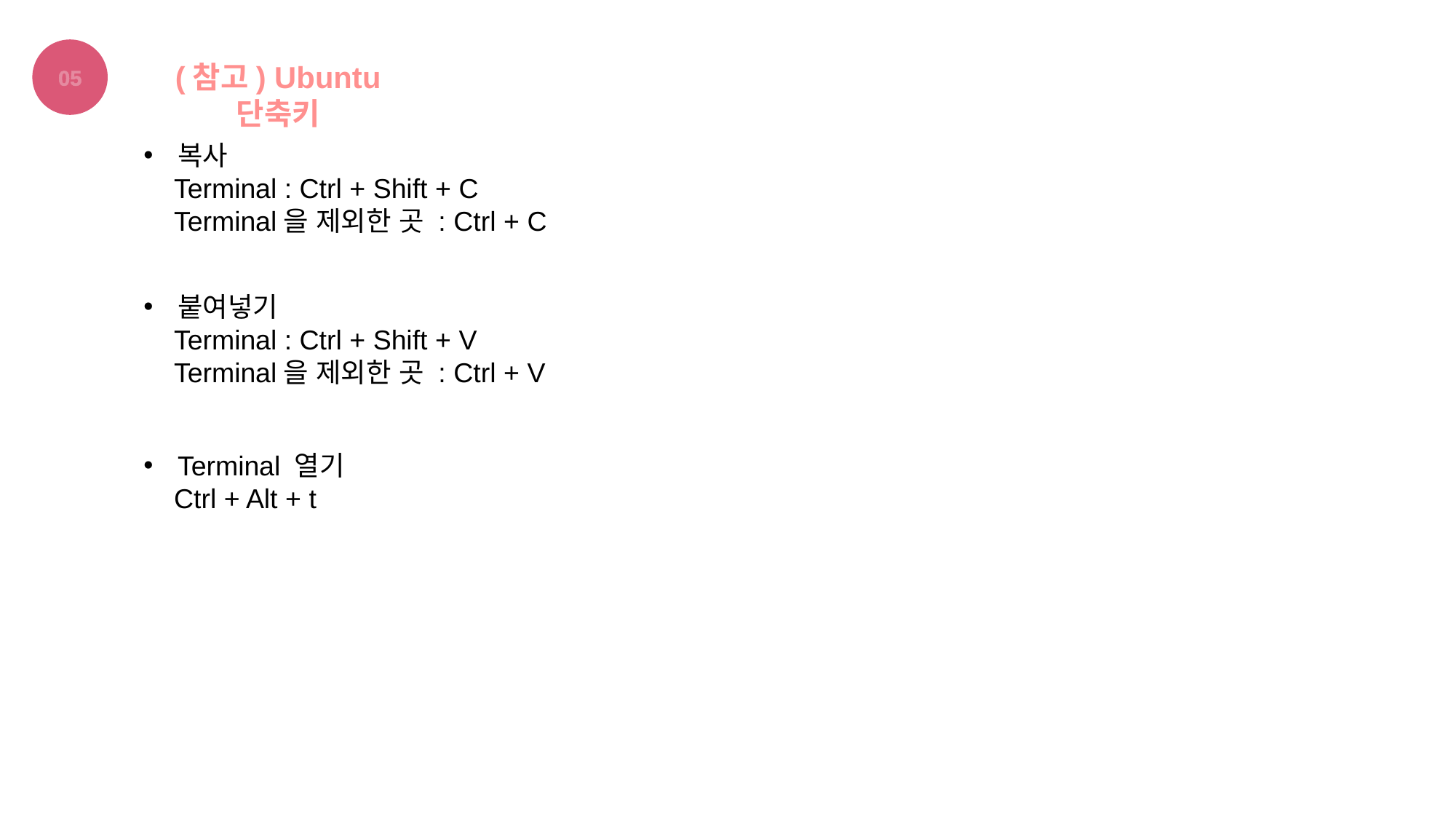

05
(참고) Ubuntu 단축키
복사
    Terminal : Ctrl + Shift + C
    Terminal을 제외한 곳 : Ctrl + C
붙여넣기
    Terminal : Ctrl + Shift + V
    Terminal을 제외한 곳 : Ctrl + V
Terminal 열기
    Ctrl + Alt + t